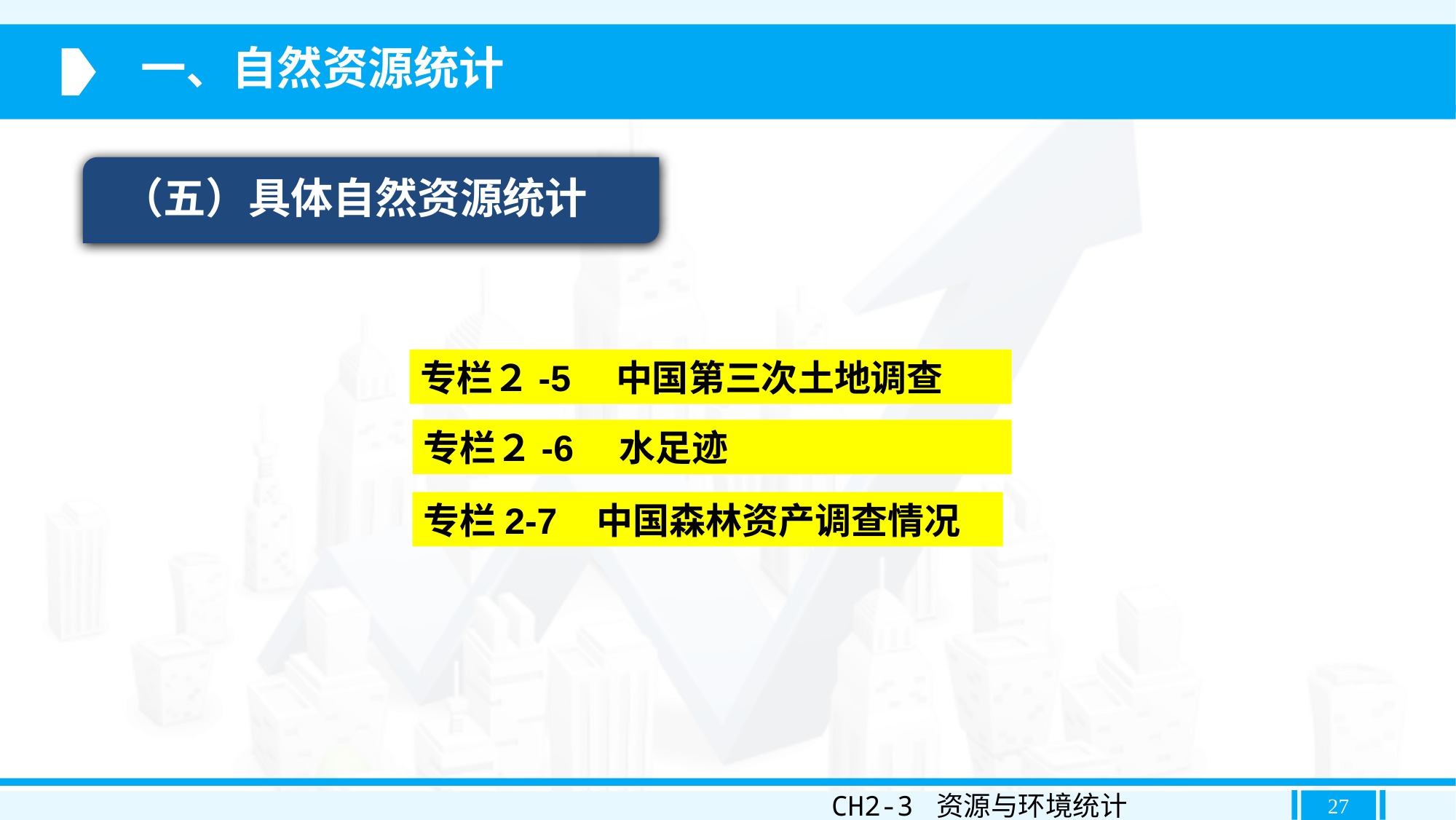

一、自然资源统计

（五）具体自然资源统计
专栏２-5　中国第三次土地调查
专栏２-6　水足迹
专栏2-7   中国森林资产调查情况
CH2-3 资源与环境统计
27